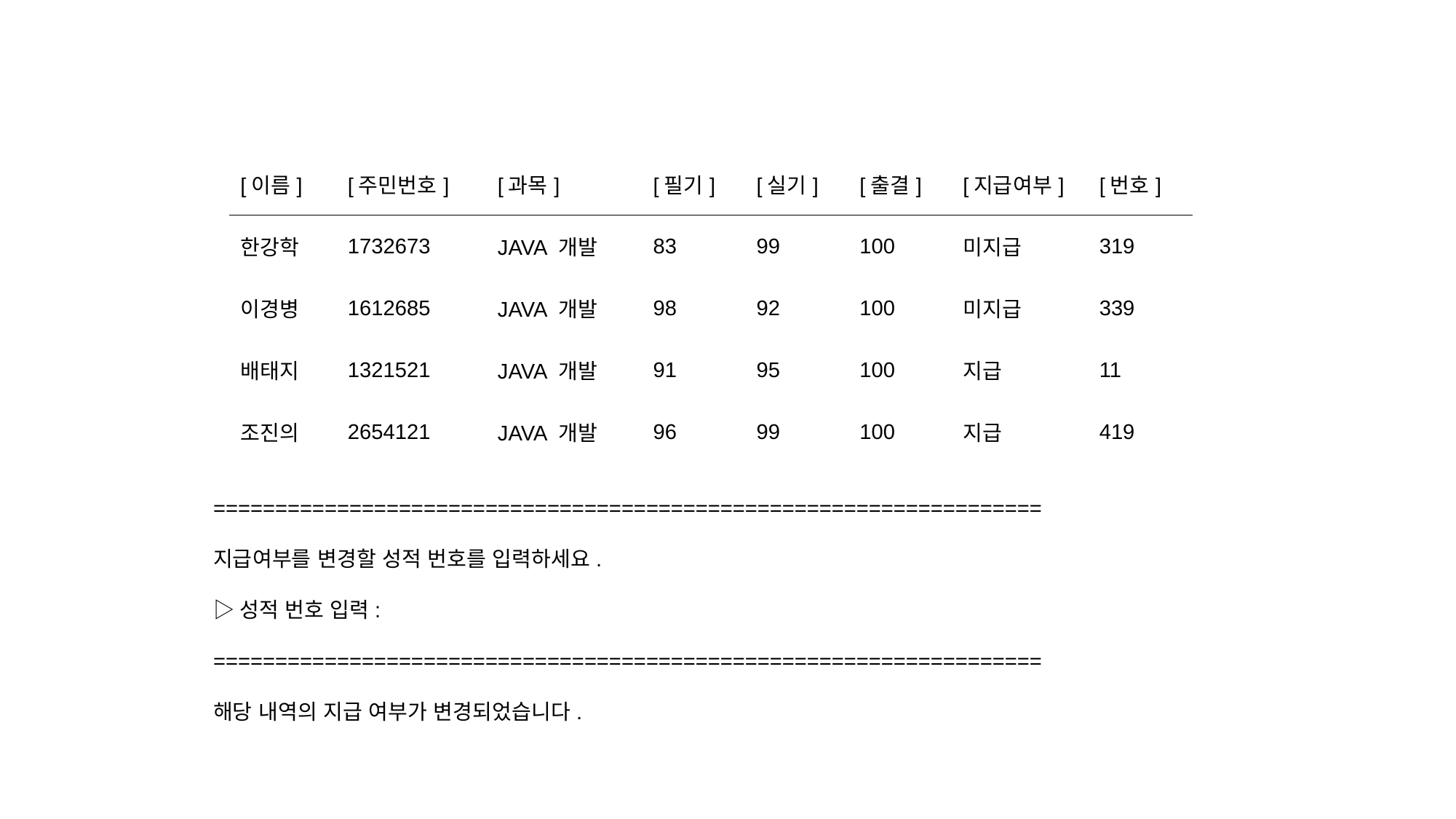

| [이름] | [주민번호] | [과목] | [필기] | [실기] | [출결] | [지급여부] | [번호] |
| --- | --- | --- | --- | --- | --- | --- | --- |
| 한강학 | 1732673 | JAVA 개발 | 83 | 99 | 100 | 미지급 | 319 |
| 이경병 | 1612685 | JAVA 개발 | 98 | 92 | 100 | 미지급 | 339 |
| 배태지 | 1321521 | JAVA 개발 | 91 | 95 | 100 | 지급 | 11 |
| 조진의 | 2654121 | JAVA 개발 | 96 | 99 | 100 | 지급 | 419 |
===================================================================

지급여부를 변경할 성적 번호를 입력하세요.

▷성적 번호 입력:

===================================================================

해당 내역의 지급 여부가 변경되었습니다.